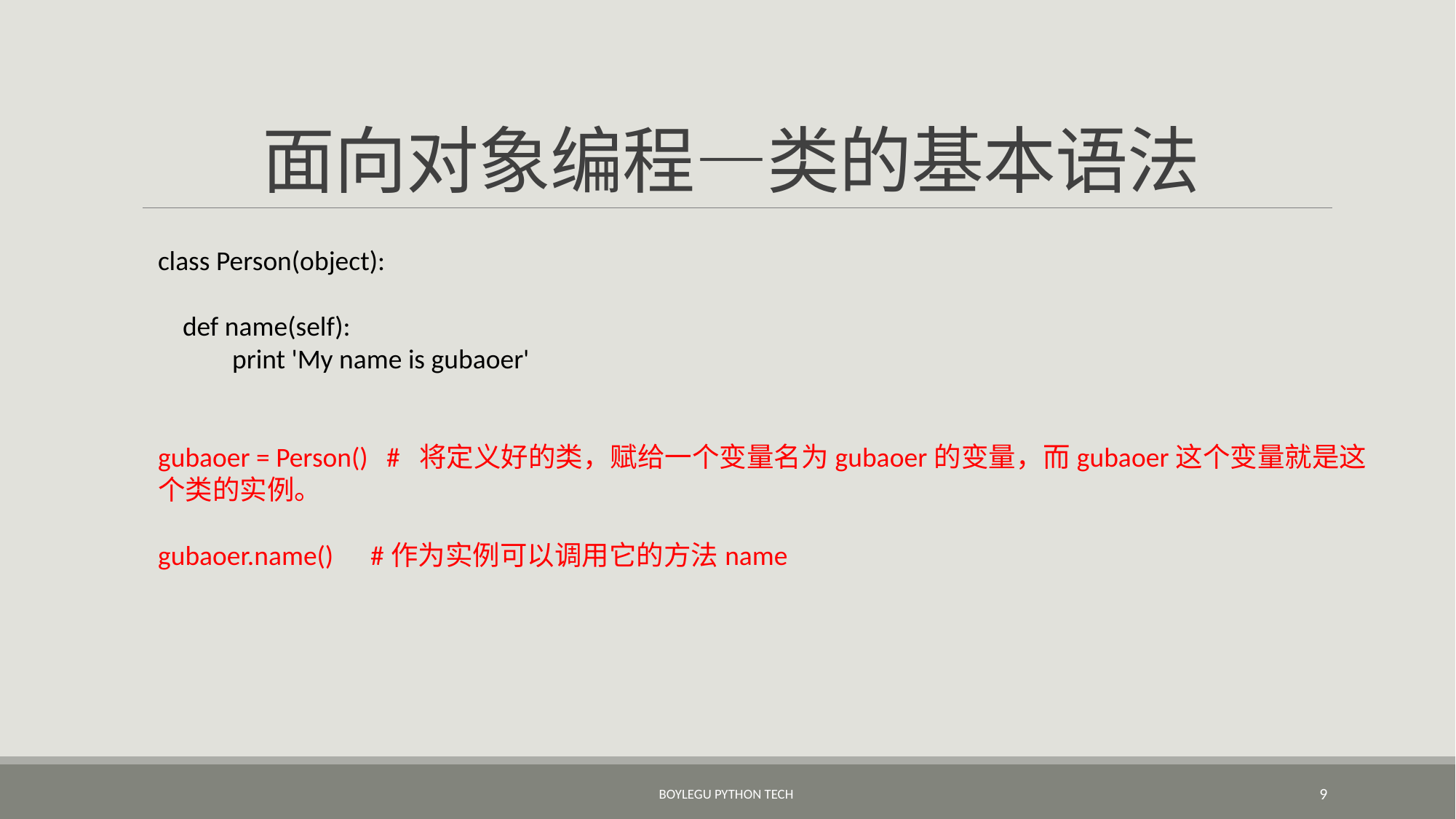

# 面向对象编程—类的基本语法

class Person(object):

    def name(self):
            print 'My name is gubaoer'

gubaoer = Person()   #  将定义好的类，赋给一个变量名为gubaoer的变量，而gubaoer这个变量就是这个类的实例。

gubaoer.name()      #作为实例可以调用它的方法name
BoyleGu Python Tech
9